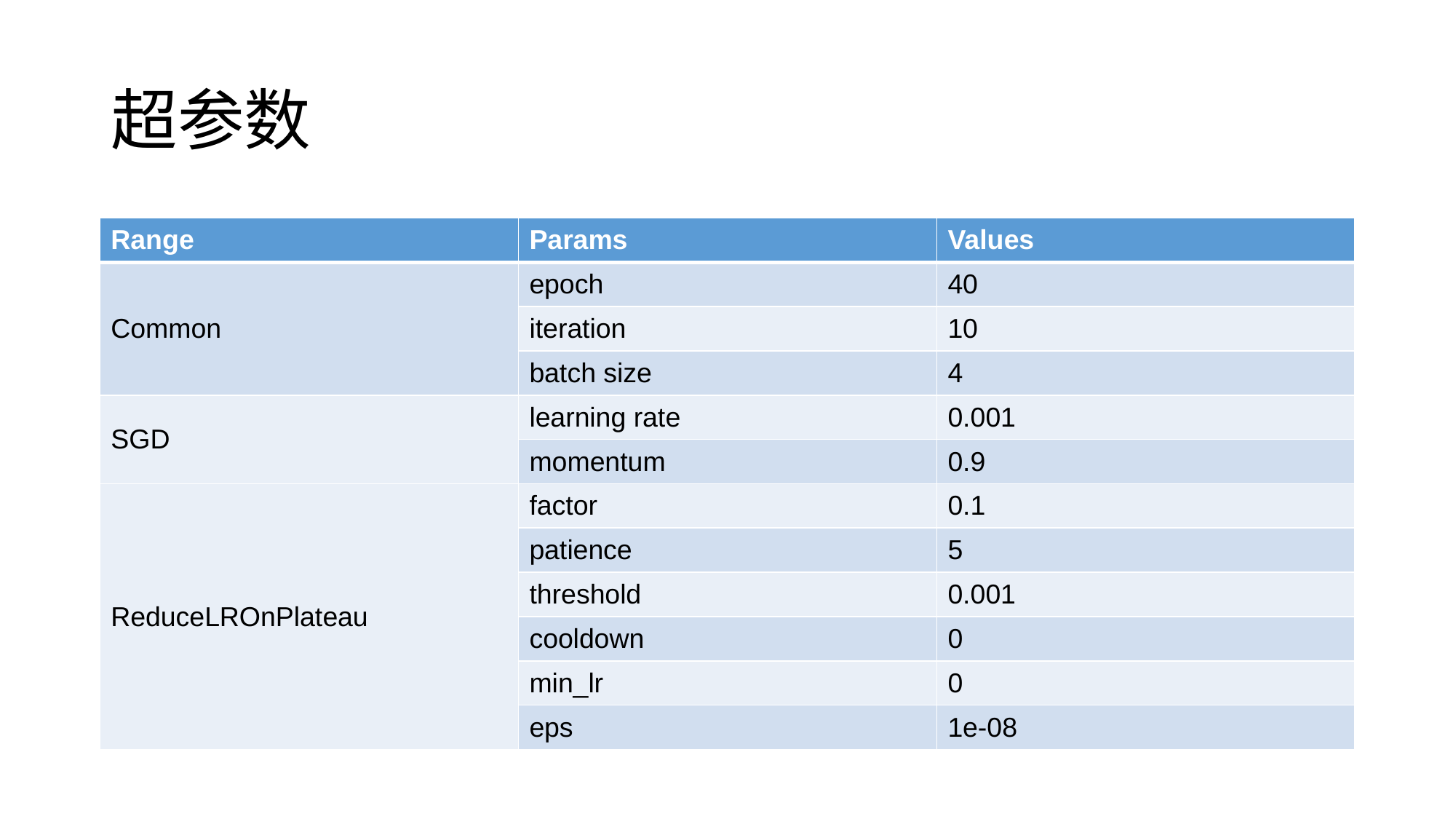

# 超参数
| Range | Params | Values |
| --- | --- | --- |
| Common | epoch | 40 |
|  | iteration | 10 |
|  | batch size | 4 |
| SGD | learning rate | 0.001 |
|  | momentum | 0.9 |
| ReduceLROnPlateau | factor | 0.1 |
|  | patience | 5 |
|  | threshold | 0.001 |
|  | cooldown | 0 |
|  | min\_lr | 0 |
|  | eps | 1e-08 |